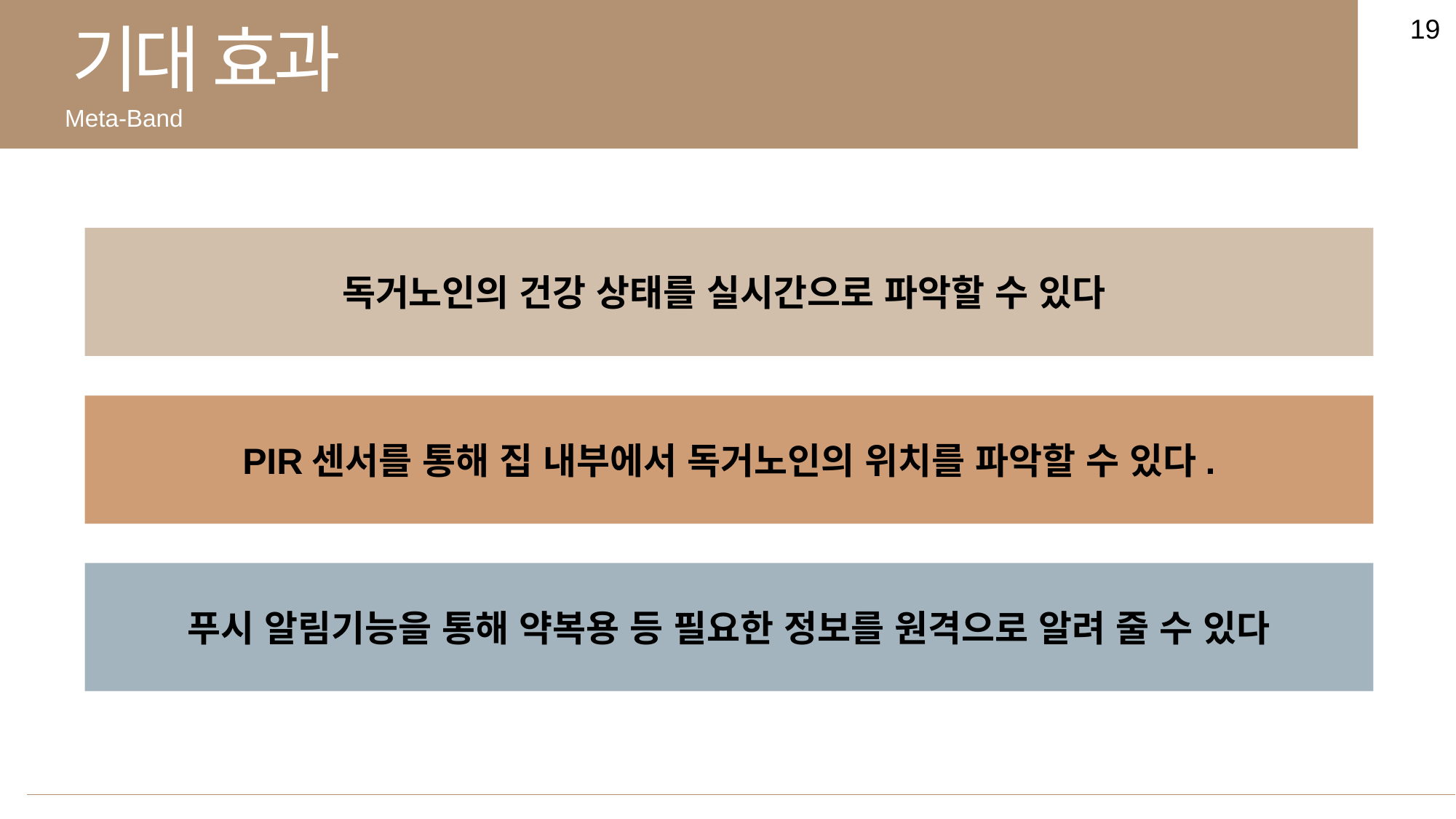

19
기대 효과
Meta-Band
독거노인의 건강 상태를 실시간으로 파악할 수 있다
PIR센서를 통해 집 내부에서 독거노인의 위치를 파악할 수 있다.
푸시 알림기능을 통해 약복용 등 필요한 정보를 원격으로 알려 줄 수 있다